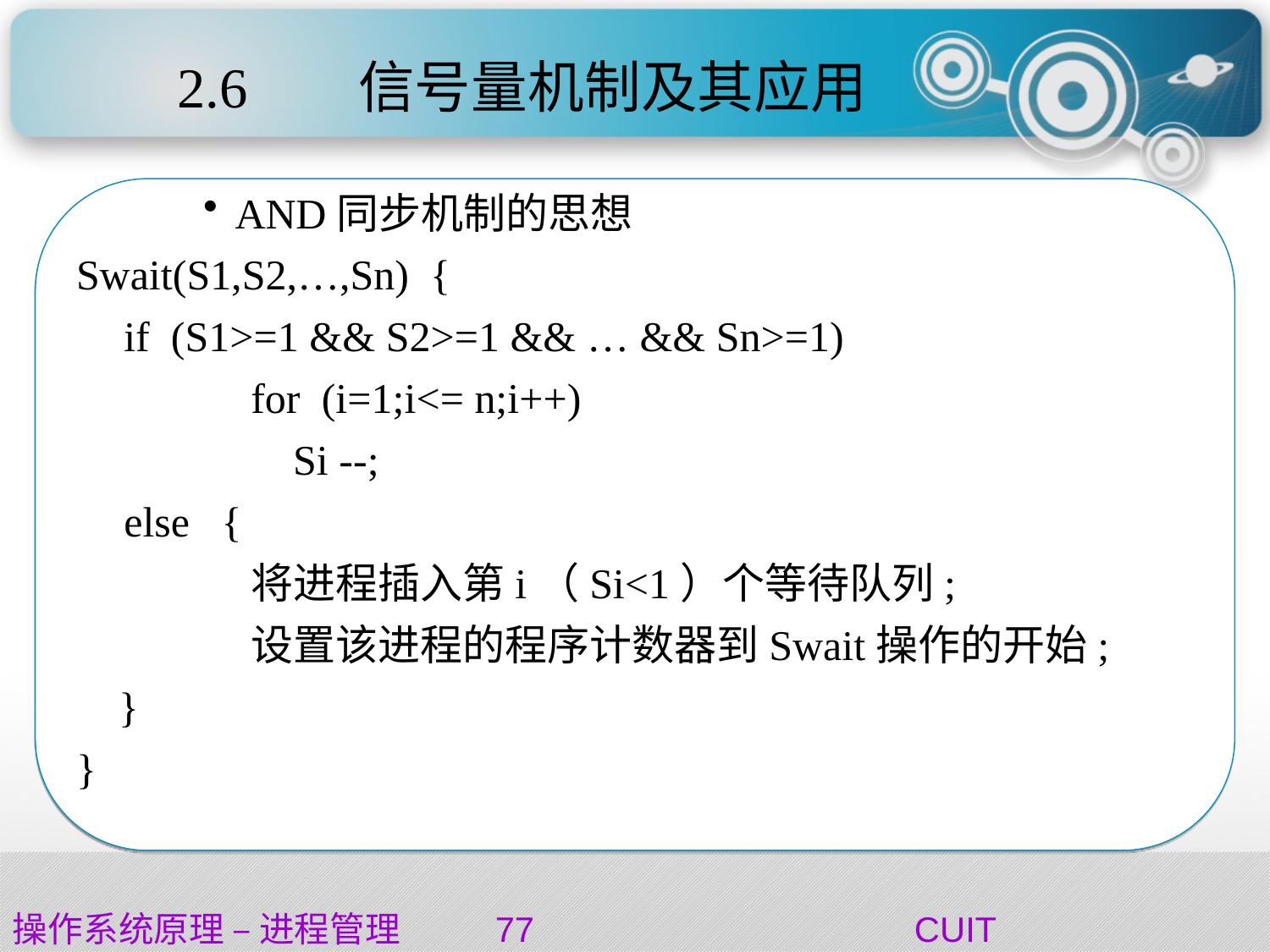

# 2.6	    信号量机制及其应用
AND同步机制的思想
Swait(S1,S2,…,Sn)  {
	if  (S1>=1 && S2>=1 && … && Sn>=1)
		for  (i=1;i<= n;i++)
		    Si --;
	else   {
		将进程插入第i（Si<1）个等待队列;
		设置该进程的程序计数器到Swait操作的开始;
    }
}